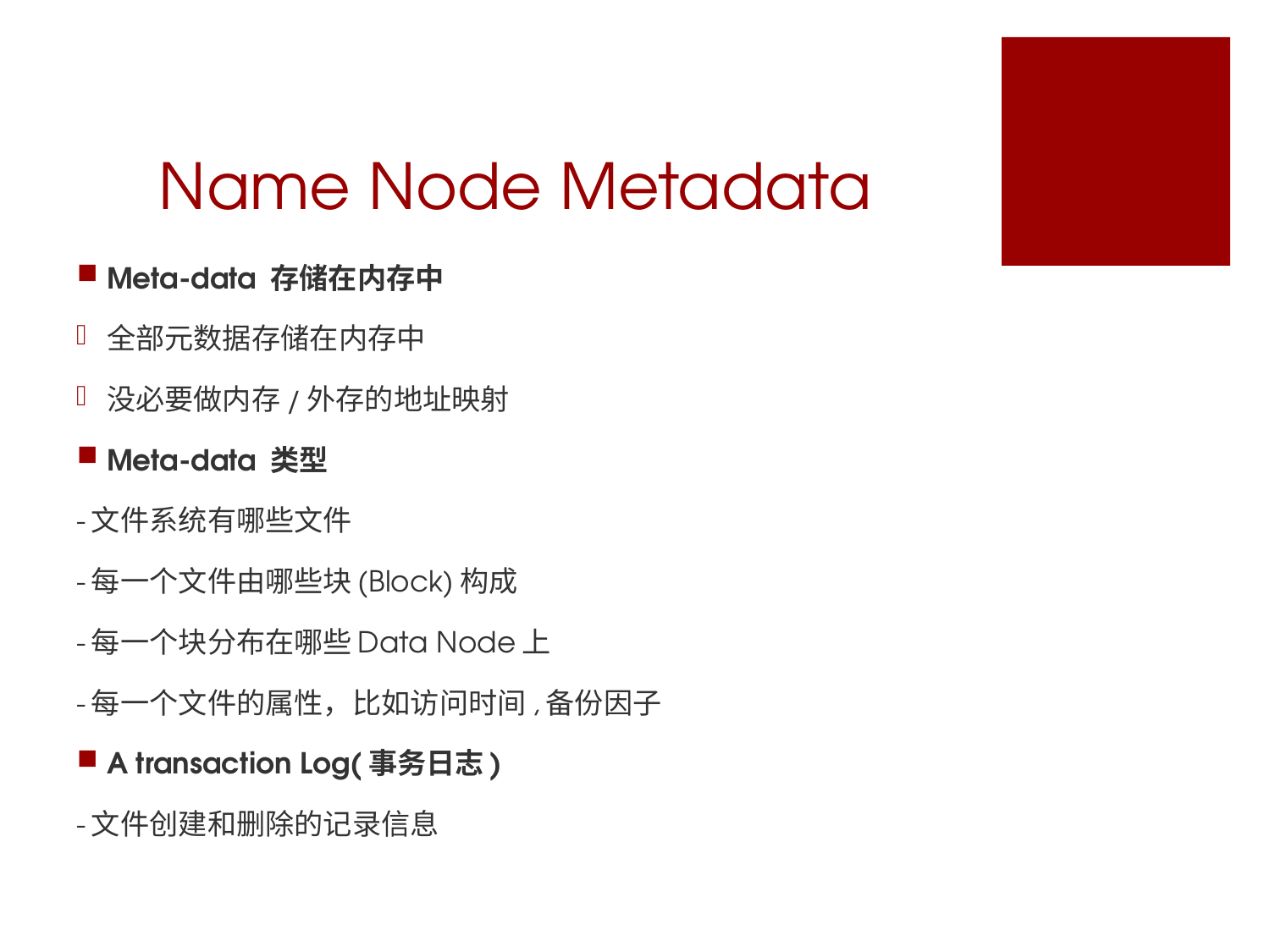

# Name Node Metadata
Meta-data 存储在内存中
全部元数据存储在内存中
没必要做内存/外存的地址映射
Meta-data 类型
-文件系统有哪些文件
-每一个文件由哪些块(Block)构成
-每一个块分布在哪些Data Node上
-每一个文件的属性，比如访问时间,备份因子
A transaction Log(事务日志)
-文件创建和删除的记录信息